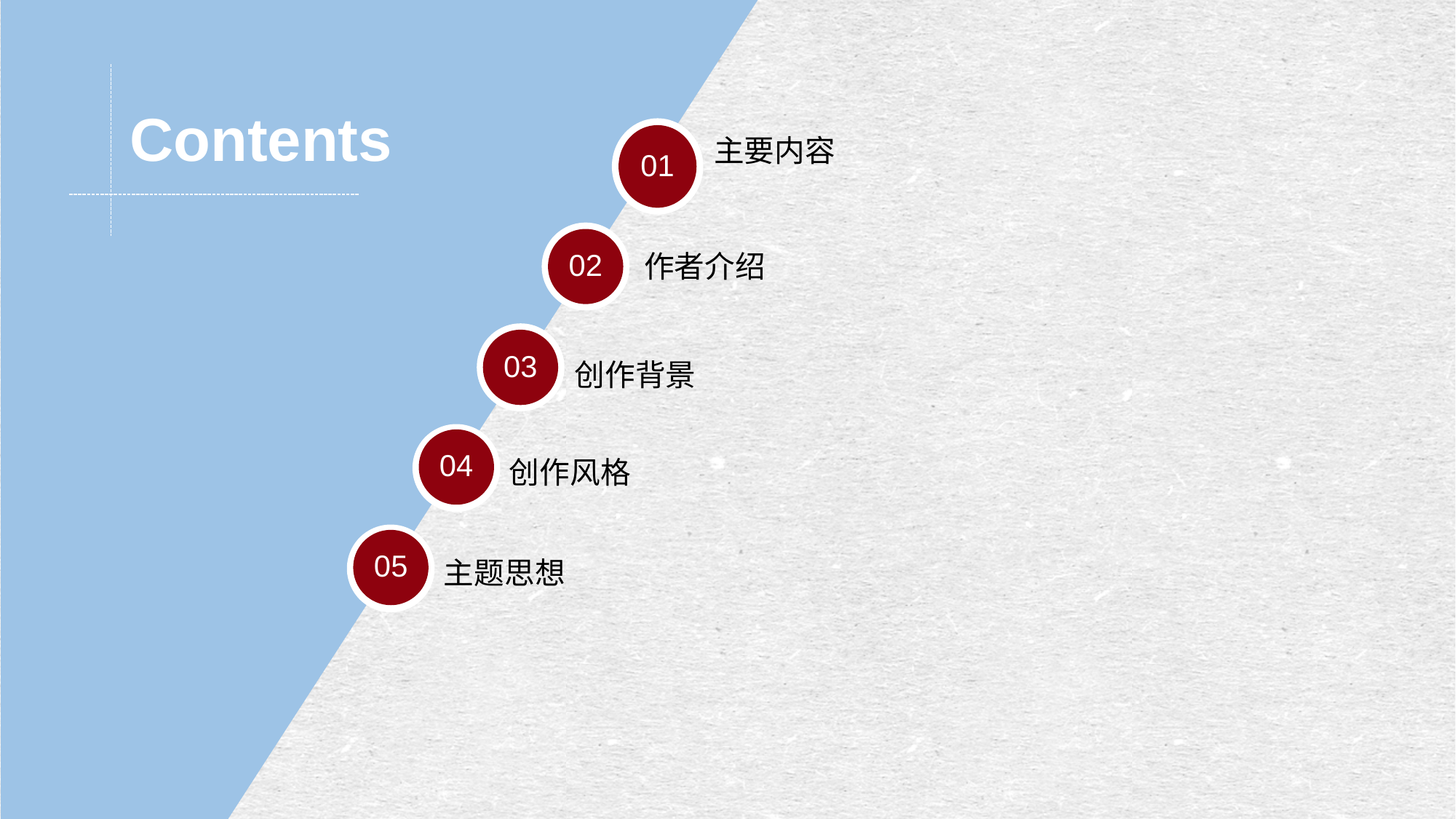

Contents

01
主要内容

02
作者介绍

03
创作背景

04
创作风格

05
主题思想